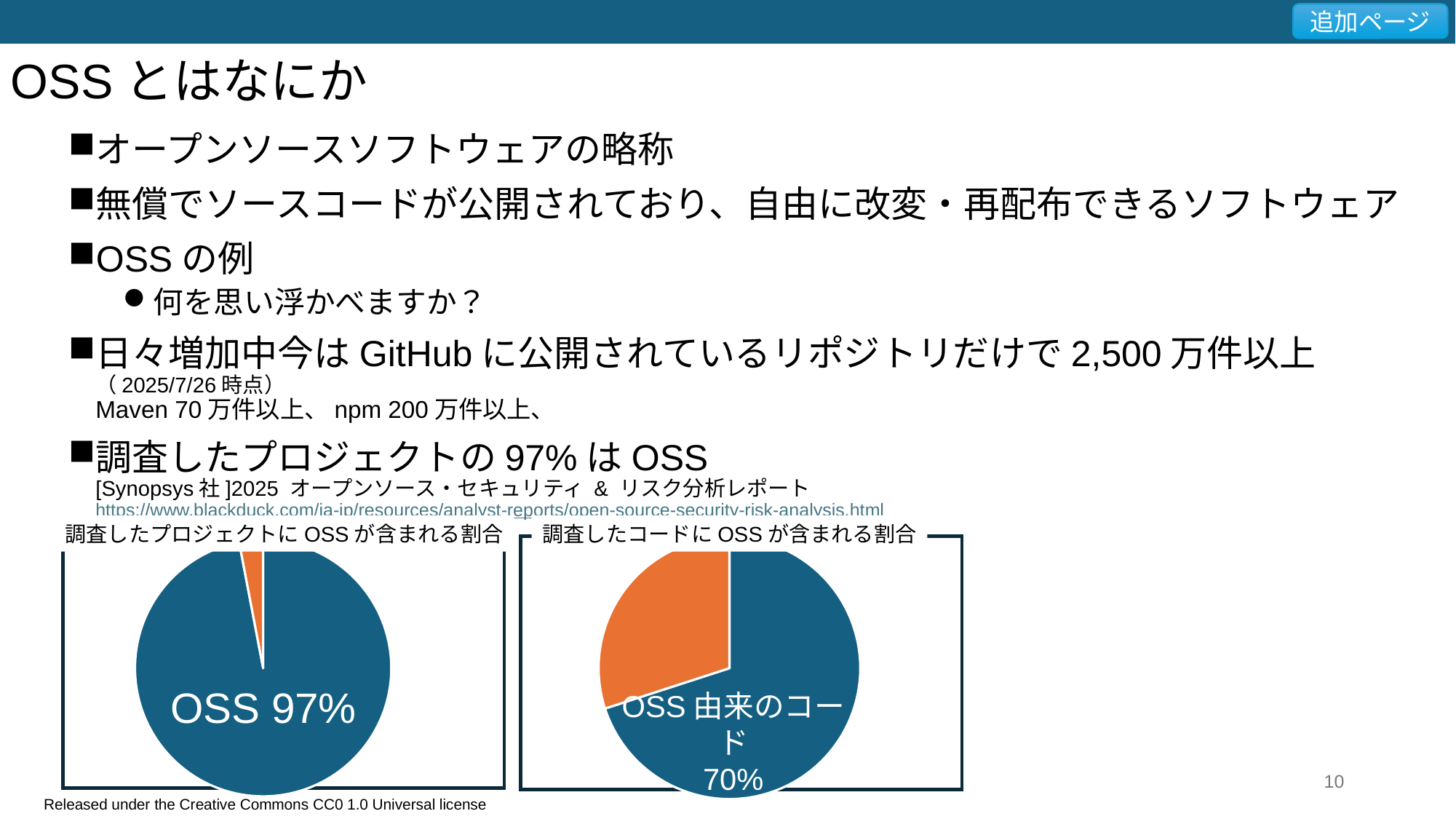

OSSとはなにか
オープンソースソフトウェアの略称
無償でソースコードが公開されており、自由に改変・再配布できるソフトウェア
OSSの例
何を思い浮かべますか？
日々増加中今はGitHubに公開されているリポジトリだけで2,500万件以上（2025/7/26時点）
Maven 70万件以上、npm 200万件以上、
調査したプロジェクトの97%はOSS
[Synopsys社]2025 オープンソース・セキュリティ & リスク分析レポート
https://www.blackduck.com/ja-jp/resources/analyst-reports/open-source-security-risk-analysis.html

調査したプロジェクトにOSSが含まれる割合
調査したコードにOSSが含まれる割合

### Chart

| Category | 割合 |
|---|---|
| OSS | 70.0 |
| OSS以外 | 30.0 |

### Chart

| Category | 割合 |
|---|---|
| OSS | 97.0 |
| OSS以外 | 3.0 |
OSS 97%
OSS由来のコード
70%
10